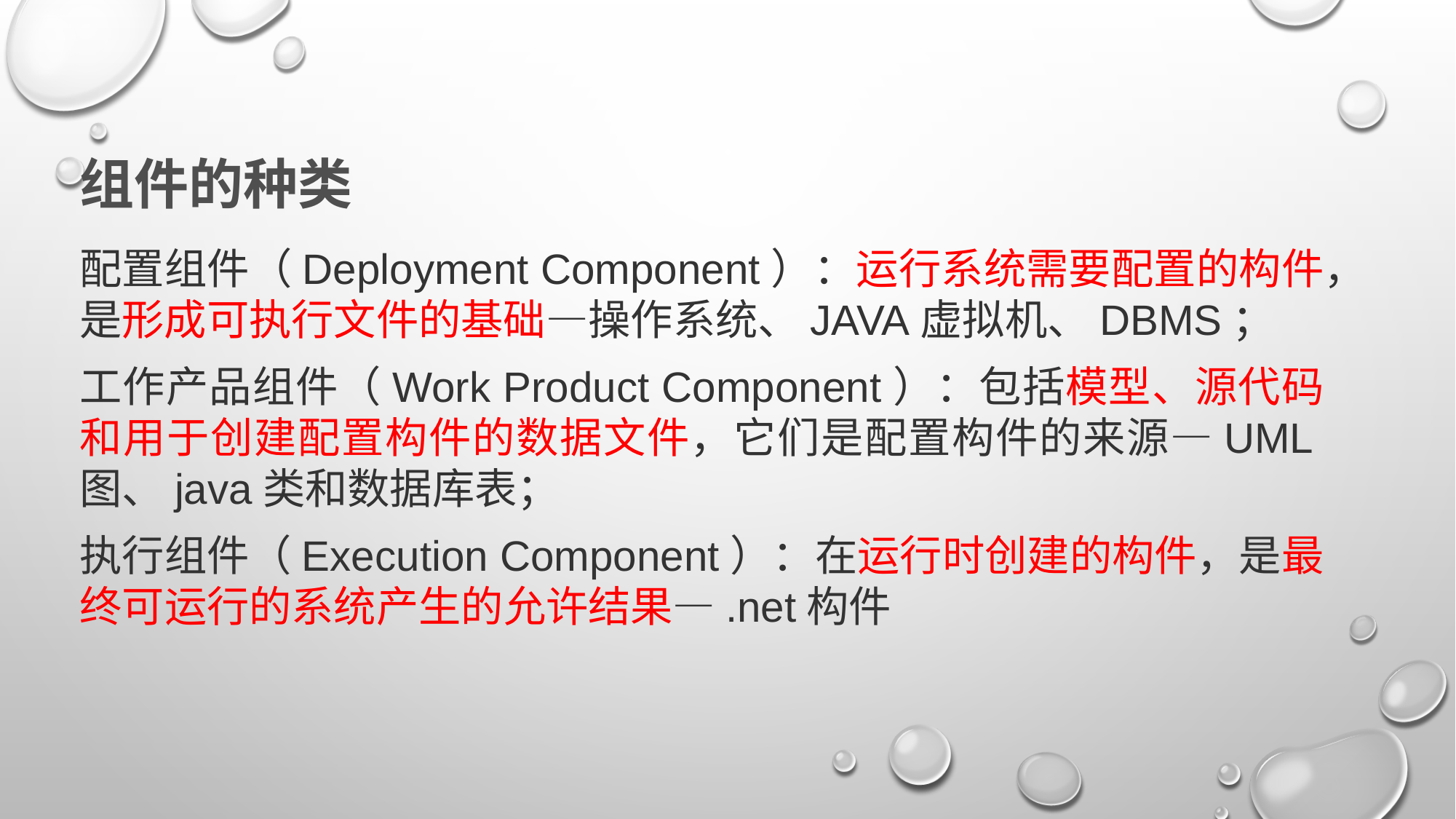

组件的种类
配置组件（Deployment Component）：运行系统需要配置的构件，是形成可执行文件的基础—操作系统、JAVA虚拟机、DBMS；
工作产品组件（Work Product Component）：包括模型、源代码和用于创建配置构件的数据文件，它们是配置构件的来源—UML图、java类和数据库表；
执行组件（Execution Component）：在运行时创建的构件，是最终可运行的系统产生的允许结果—.net构件